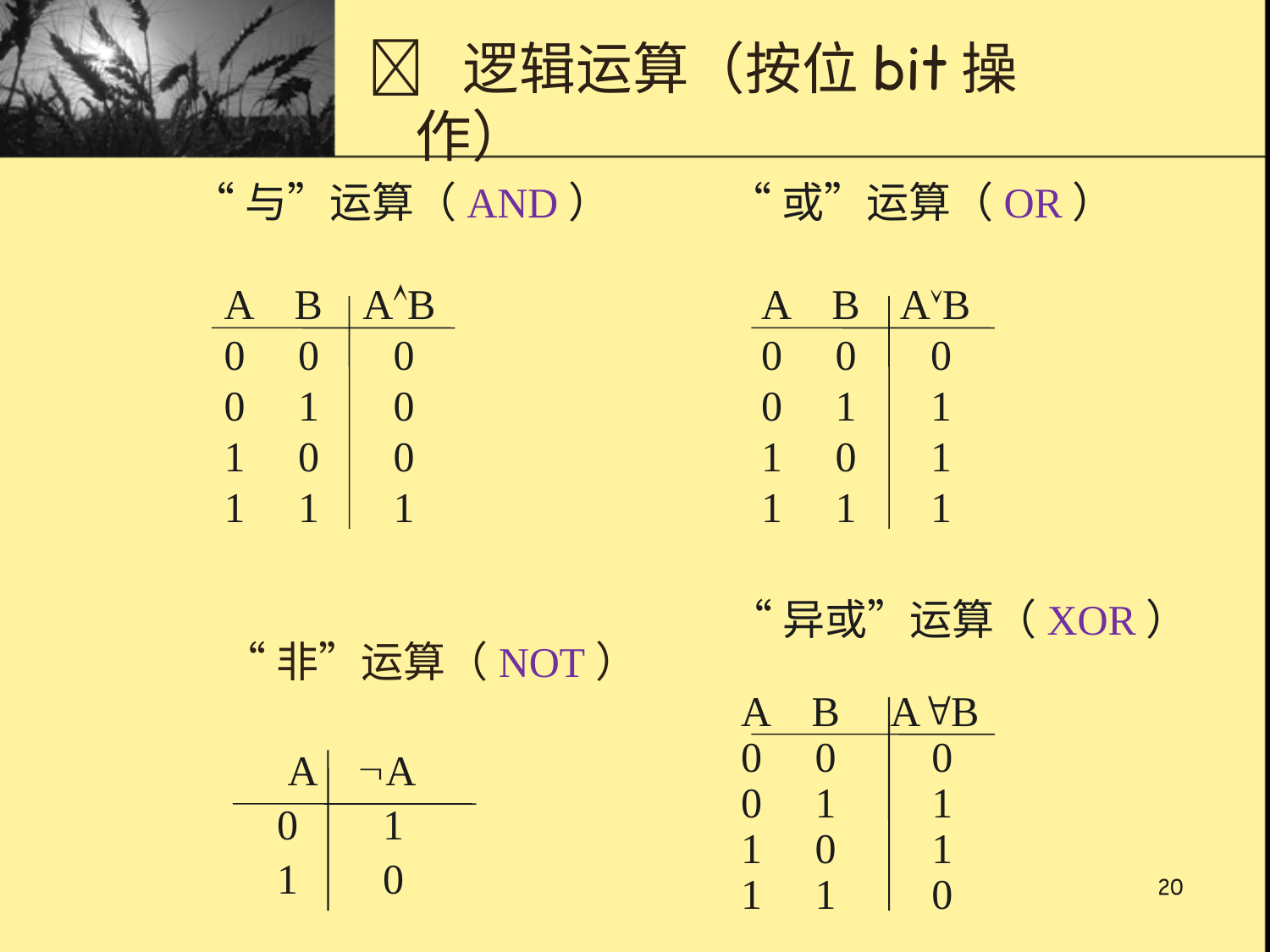

•  逻辑运算（按位bit操作）
“与”运算（AND）

   A    B    A∧B
   0     0       0
   0     1       0
   1     0       0
   1     1       1
“或”运算（OR）

   A    B    A∨B
   0     0       0
   0     1       1
   1     0       1
   1     1       1

“异或”运算（XOR）

 A    B     A∀B
 0     0         0
 0     1         1
 1     0         1
 1     1         0
“非”运算（NOT）

     A    ¬A
     0        1
     1        0

20